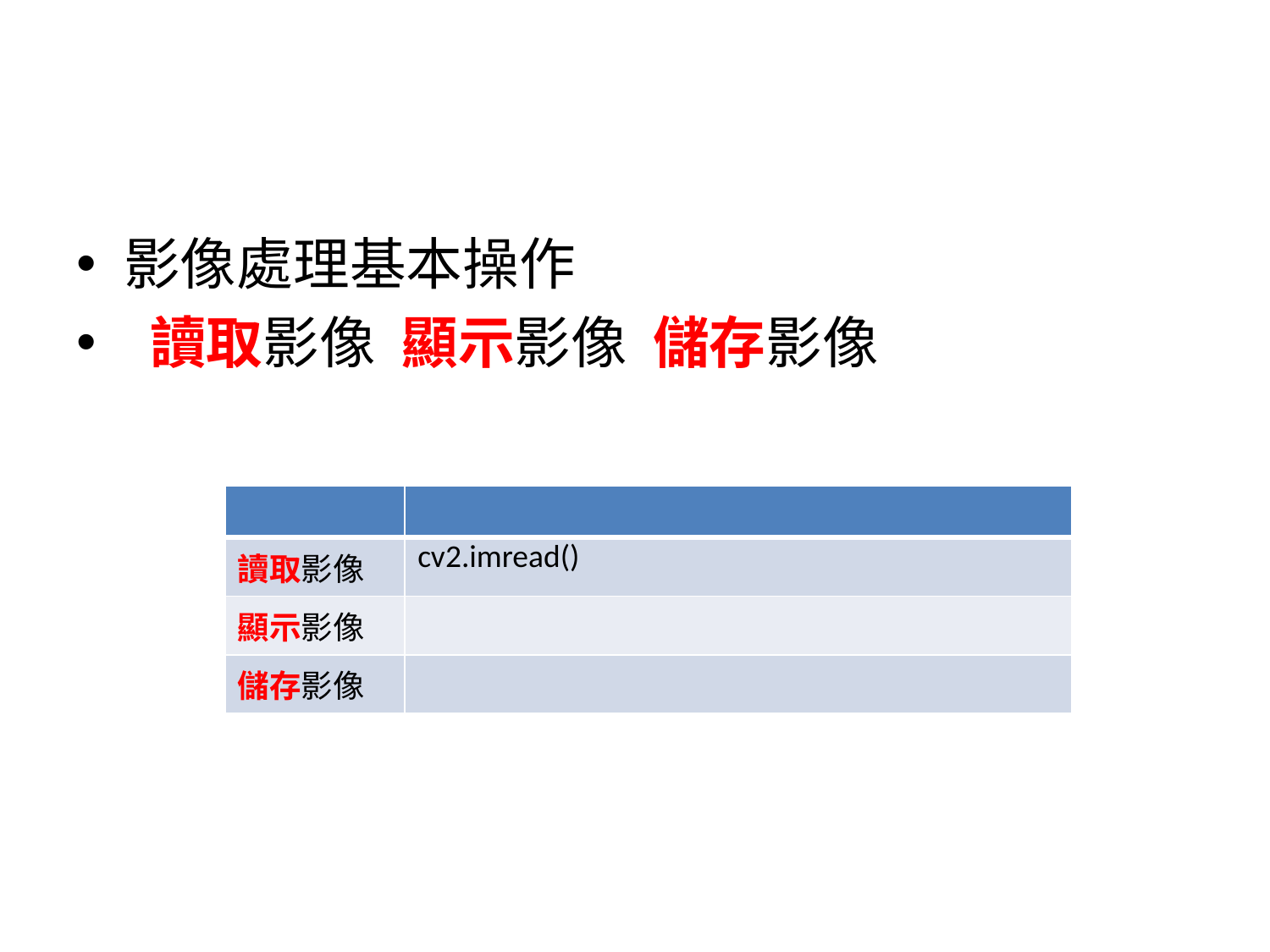

#
影像處理基本操作
 讀取影像  顯示影像  儲存影像

|  |  |
| --- | --- |
| 讀取影像 | cv2.imread() |
| 顯示影像 |  |
| 儲存影像 |  |